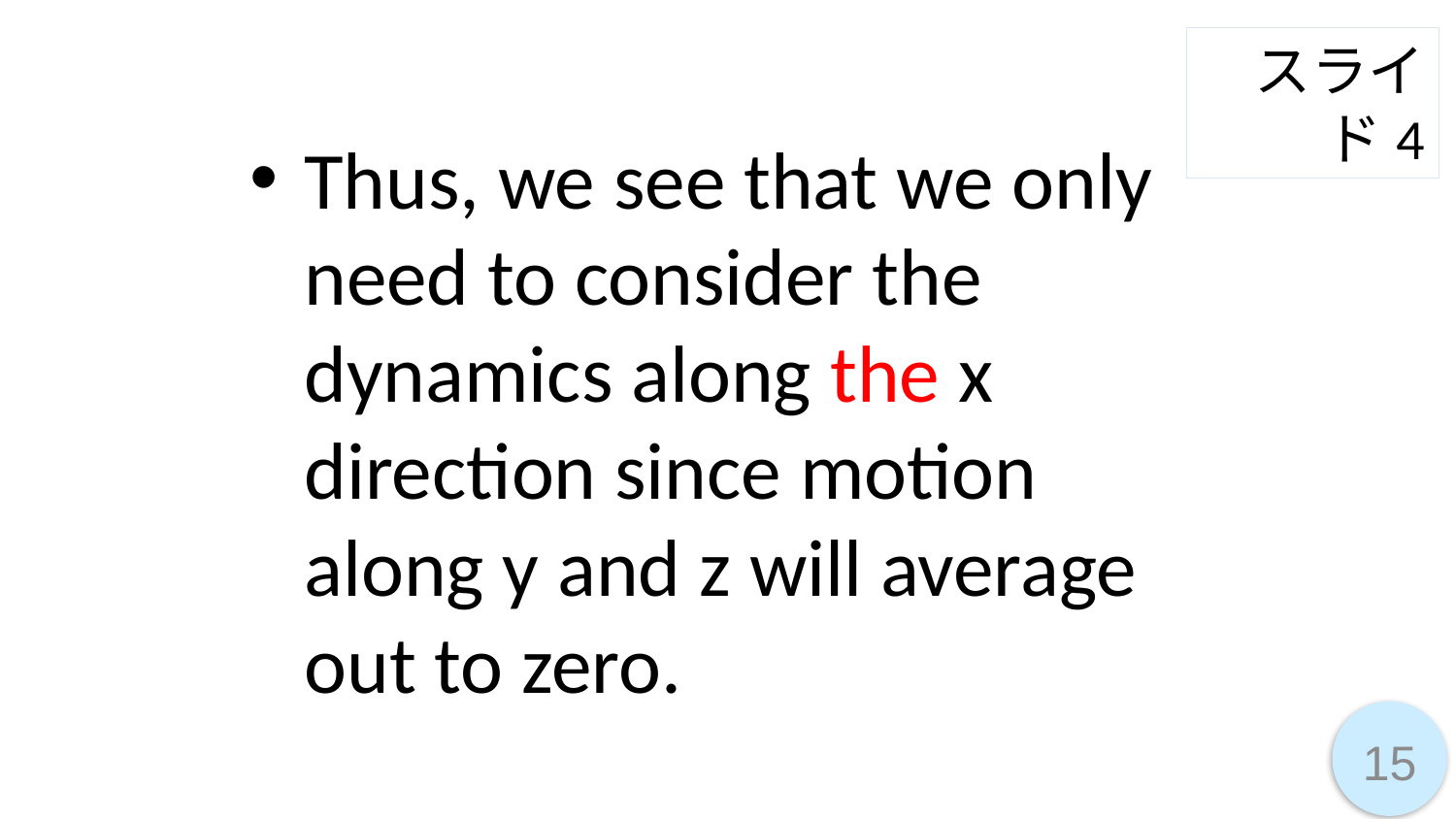

スライド4
Thus, we see that we only need to consider the dynamics along the x direction since motion along y and z will average out to zero.
15